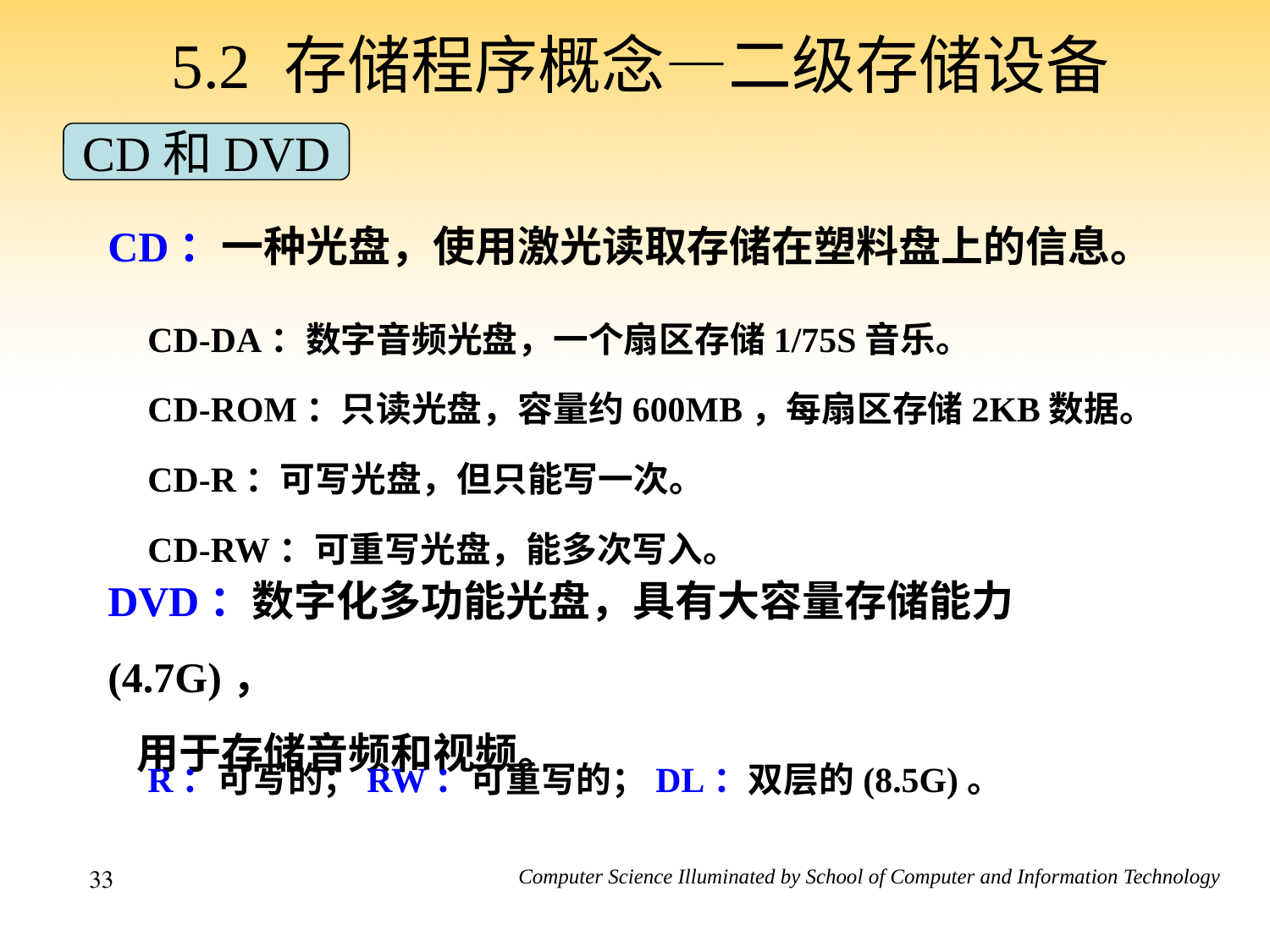

# 5.2 存储程序概念—二级存储设备
CD和DVD
CD：一种光盘，使用激光读取存储在塑料盘上的信息。
CD-DA：数字音频光盘，一个扇区存储1/75S音乐。
CD-ROM：只读光盘，容量约600MB，每扇区存储2KB数据。
CD-R：可写光盘，但只能写一次。
CD-RW：可重写光盘，能多次写入。
DVD：数字化多功能光盘，具有大容量存储能力(4.7G)，
  用于存储音频和视频。
R：可写的；RW：可重写的；DL：双层的(8.5G)。
33